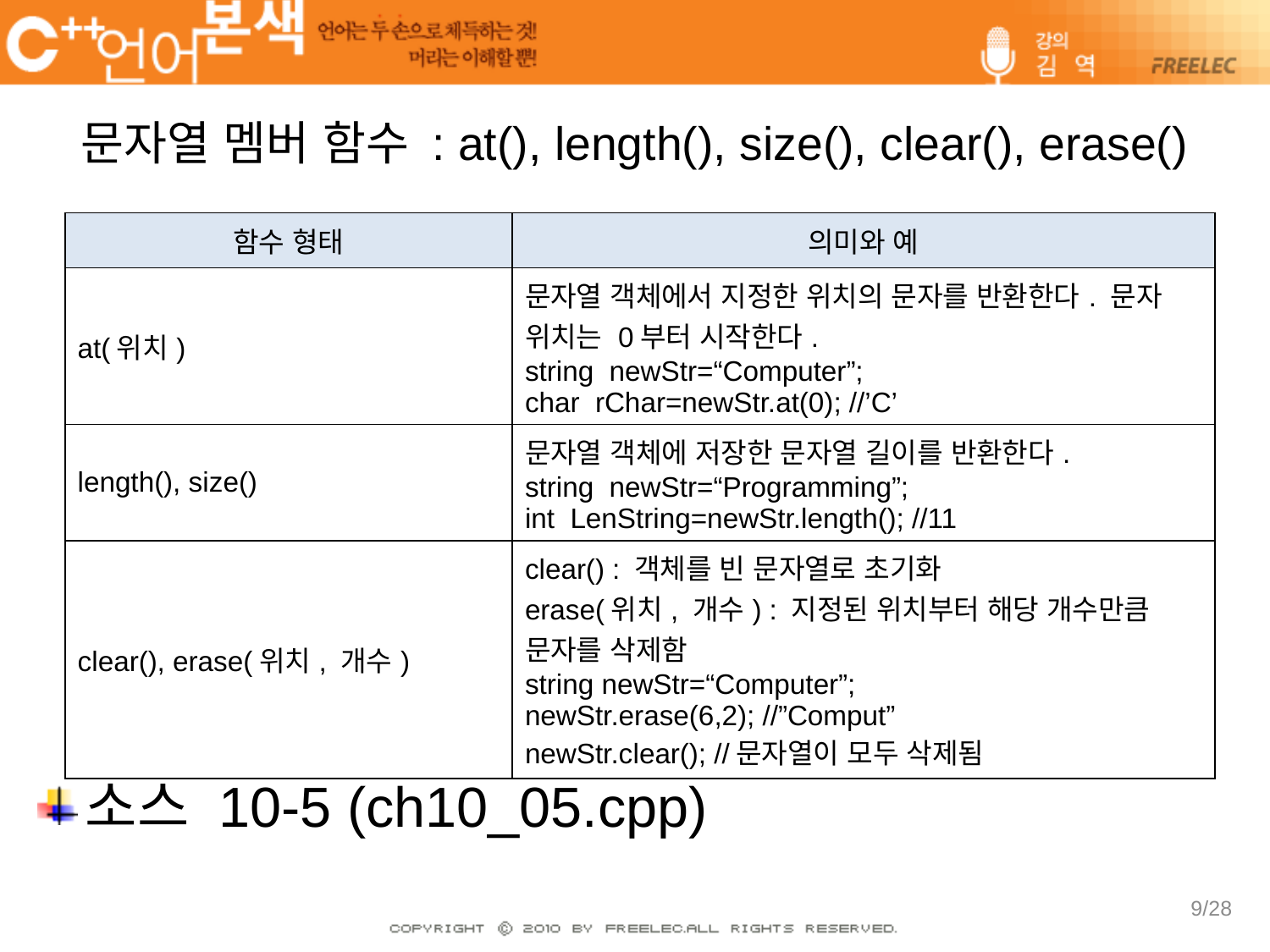

# 문자열 멤버 함수 : at(), length(), size(), clear(), erase()

소스 10-5 (ch10_05.cpp)
| 함수 형태 | 의미와 예 |
| --- | --- |
| at(위치) | 문자열 객체에서 지정한 위치의 문자를 반환한다. 문자 위치는 0부터 시작한다. string newStr=“Computer”; char rChar=newStr.at(0); //’C’ |
| length(), size() | 문자열 객체에 저장한 문자열 길이를 반환한다. string newStr=“Programming”; int LenString=newStr.length(); //11 |
| clear(), erase(위치, 개수) | clear() : 객체를 빈 문자열로 초기화 erase(위치, 개수) : 지정된 위치부터 해당 개수만큼 문자를 삭제함 string newStr=“Computer”; newStr.erase(6,2); //”Comput” newStr.clear(); //문자열이 모두 삭제됨 |
9/28